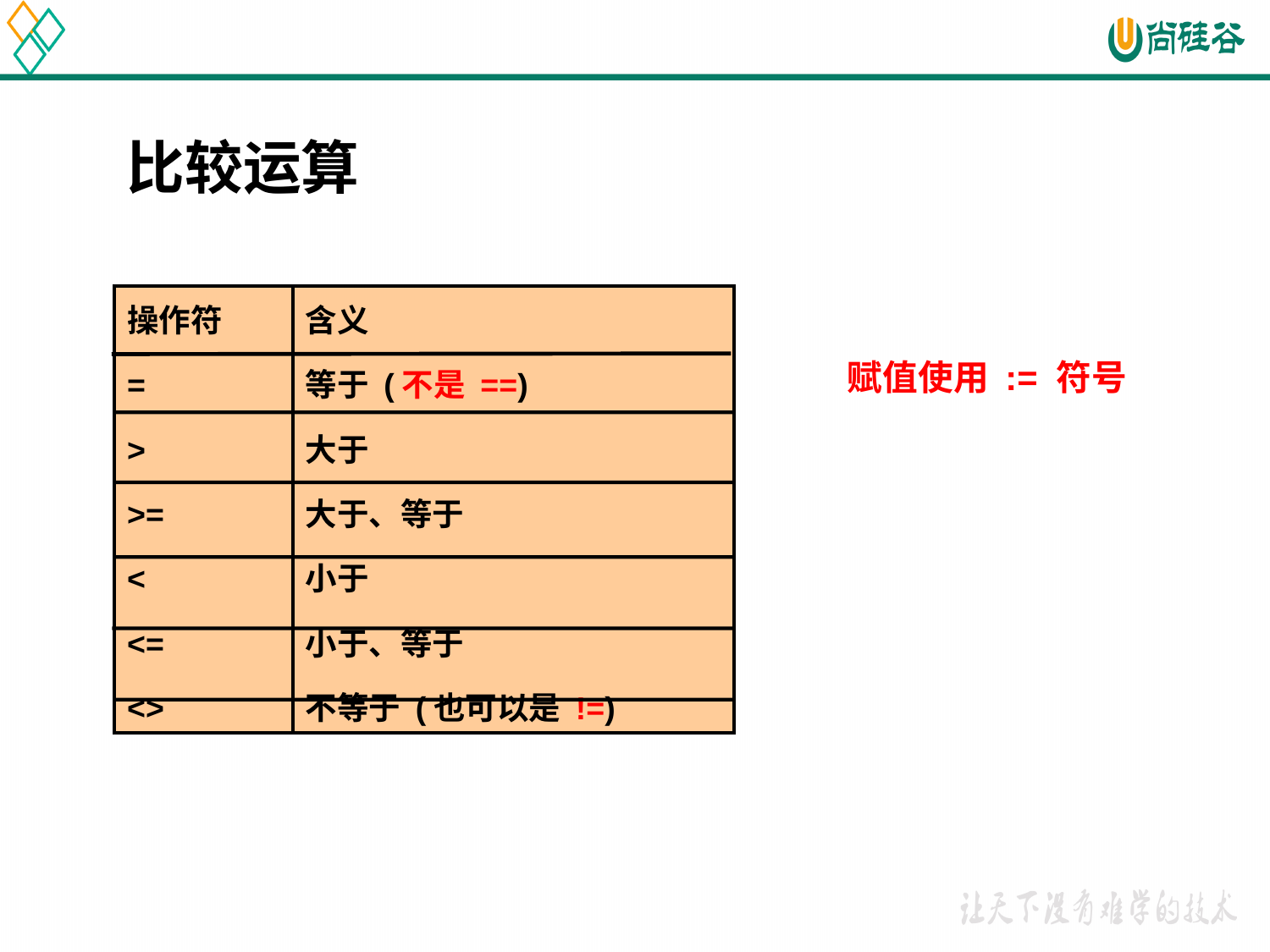

比较运算
操作符
=
>
>=
<
<=
<>
含义
等于 (不是 ==)
大于
大于、等于
小于
小于、等于
不等于 (也可以是 !=)
赋值使用 := 符号